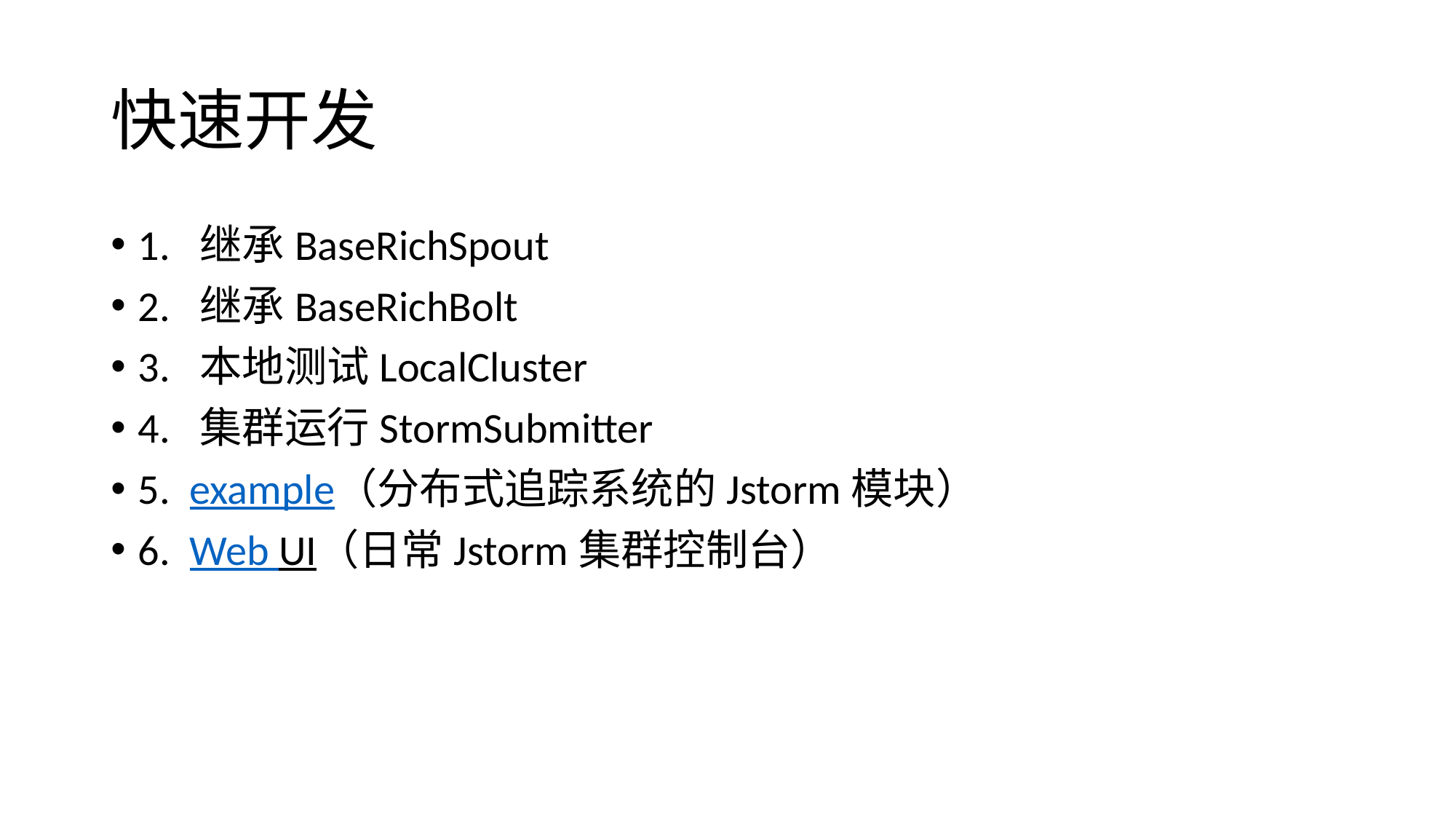

# 快速开发
1.  继承BaseRichSpout
2.  继承BaseRichBolt
3.  本地测试LocalCluster
4.  集群运行StormSubmitter
5.  example（分布式追踪系统的Jstorm模块）
6.  Web UI（日常Jstorm集群控制台）